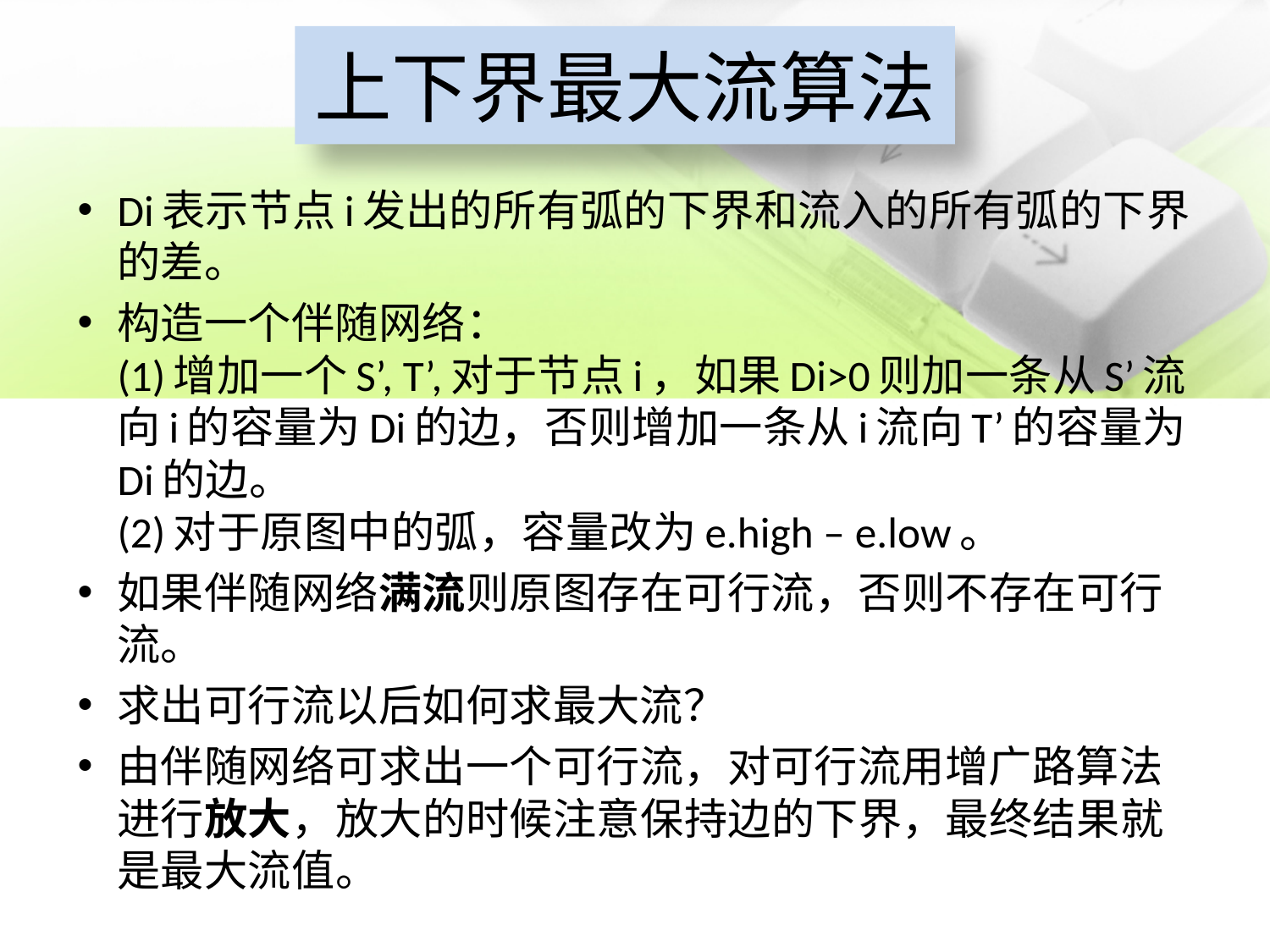

上下界最大流算法
Di表示节点i发出的所有弧的下界和流入的所有弧的下界的差。
构造一个伴随网络：
(1)增加一个S’, T’,对于节点i，如果Di>0则加一条从S’流向i的容量为Di的边，否则增加一条从i流向T’的容量为Di的边。
(2)对于原图中的弧，容量改为e.high – e.low。
如果伴随网络满流则原图存在可行流，否则不存在可行流。
求出可行流以后如何求最大流？
由伴随网络可求出一个可行流，对可行流用增广路算法进行放大，放大的时候注意保持边的下界，最终结果就是最大流值。